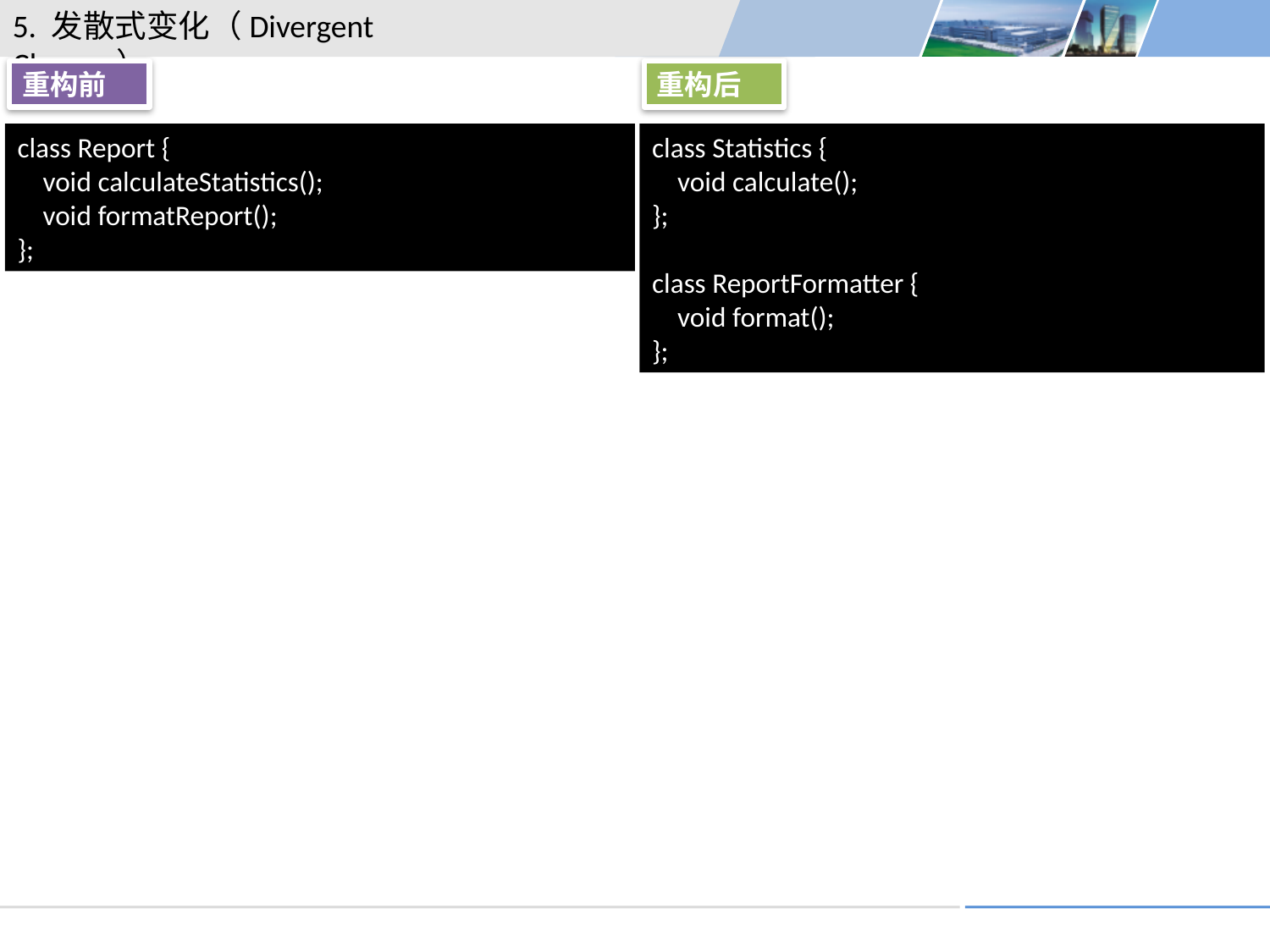

5. 发散式变化（Divergent Change）
重构前
重构后

class Report {
    void calculateStatistics();
    void formatReport();
};
class Statistics {
    void calculate();
};

class ReportFormatter {
    void format();
};